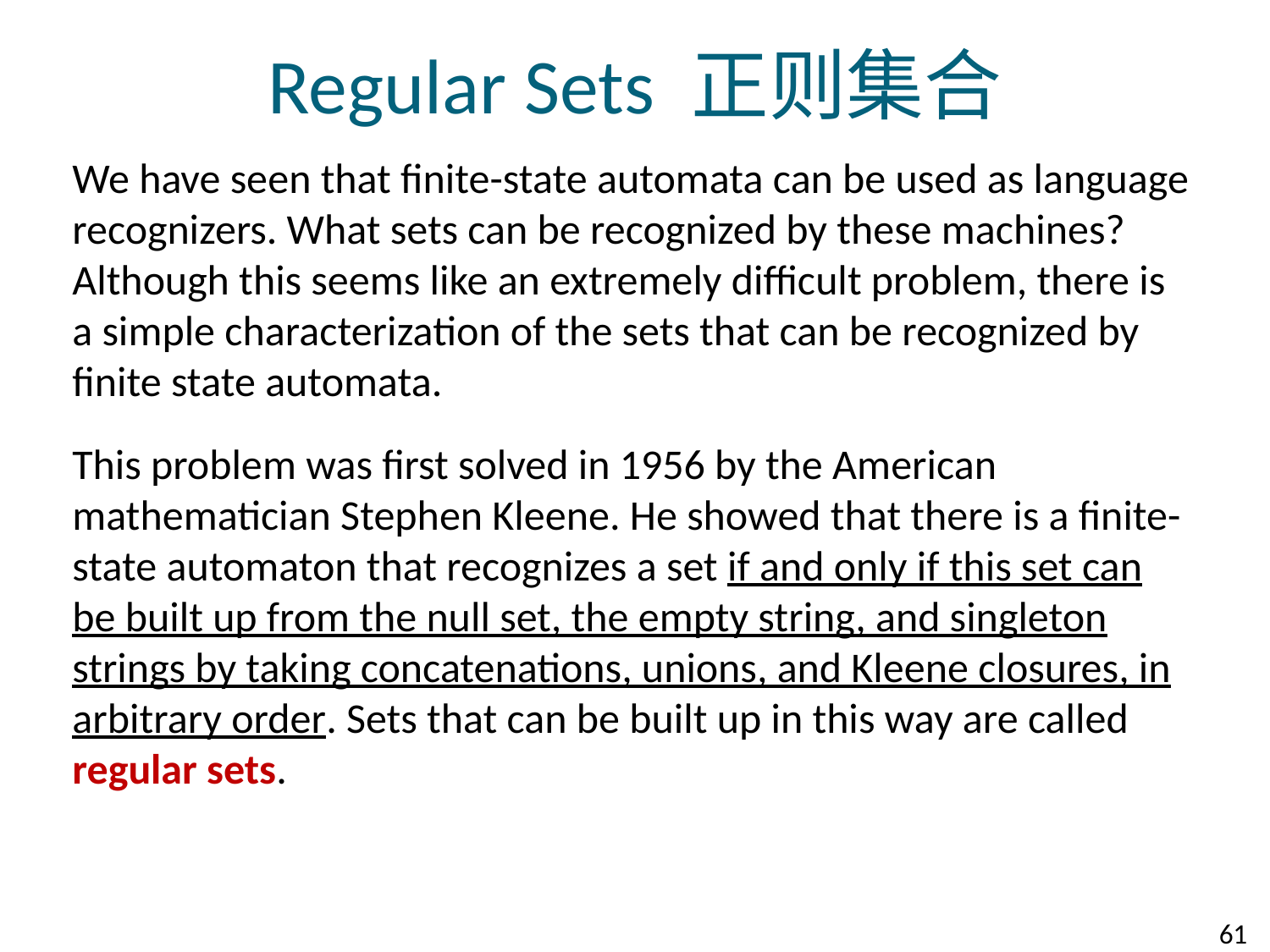

# Regular Sets 正则集合
We have seen that finite-state automata can be used as language recognizers. What sets can be recognized by these machines? Although this seems like an extremely difficult problem, there is a simple characterization of the sets that can be recognized by finite state automata.
This problem was first solved in 1956 by the American mathematician Stephen Kleene. He showed that there is a finite-state automaton that recognizes a set if and only if this set can be built up from the null set, the empty string, and singleton strings by taking concatenations, unions, and Kleene closures, in arbitrary order. Sets that can be built up in this way are called regular sets.